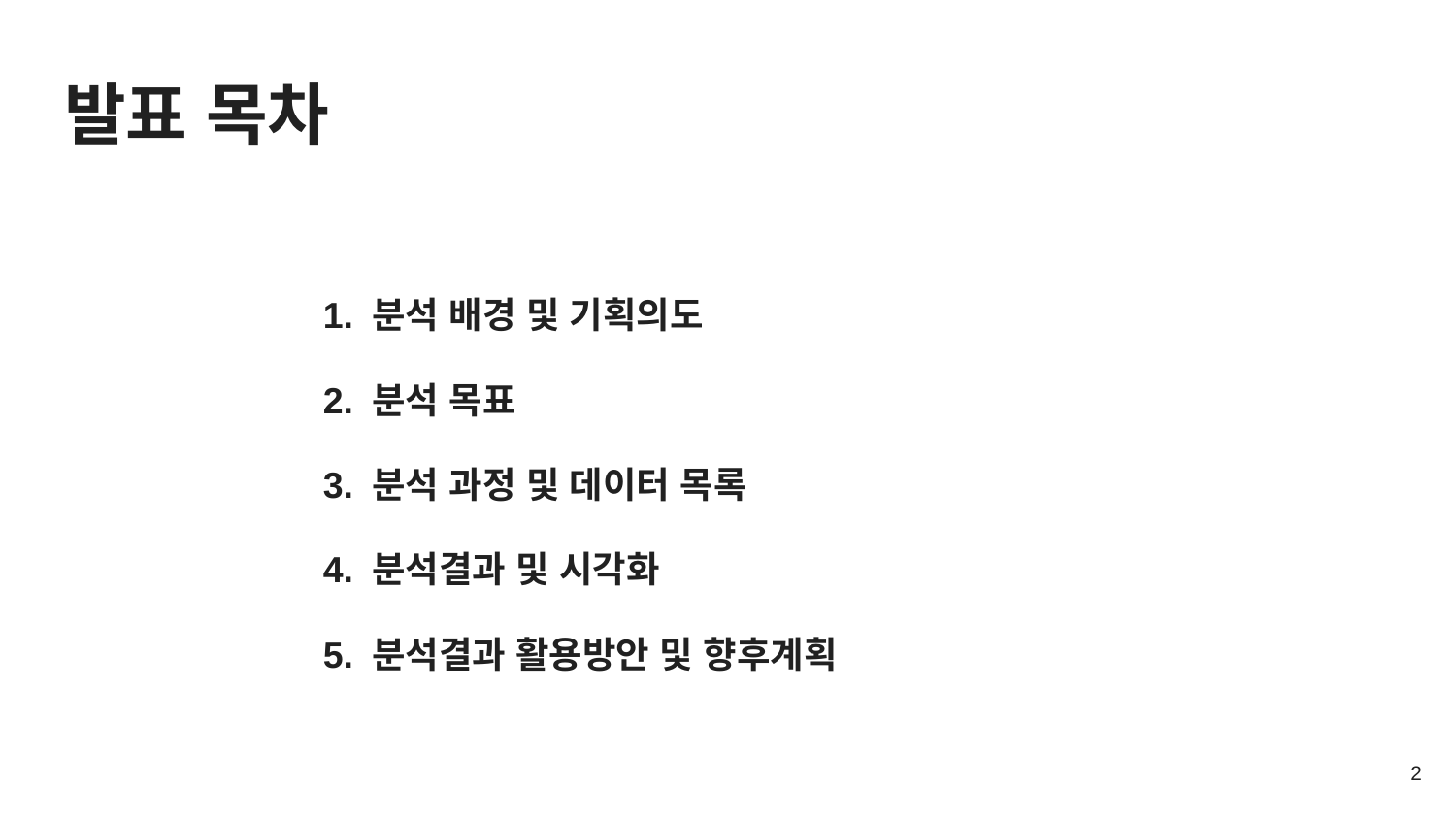

# 발표 목차

1. 분석 배경 및 기획의도
2. 분석 목표
3. 분석 과정 및 데이터 목록
4. 분석결과 및 시각화
5. 분석결과 활용방안 및 향후계획

2